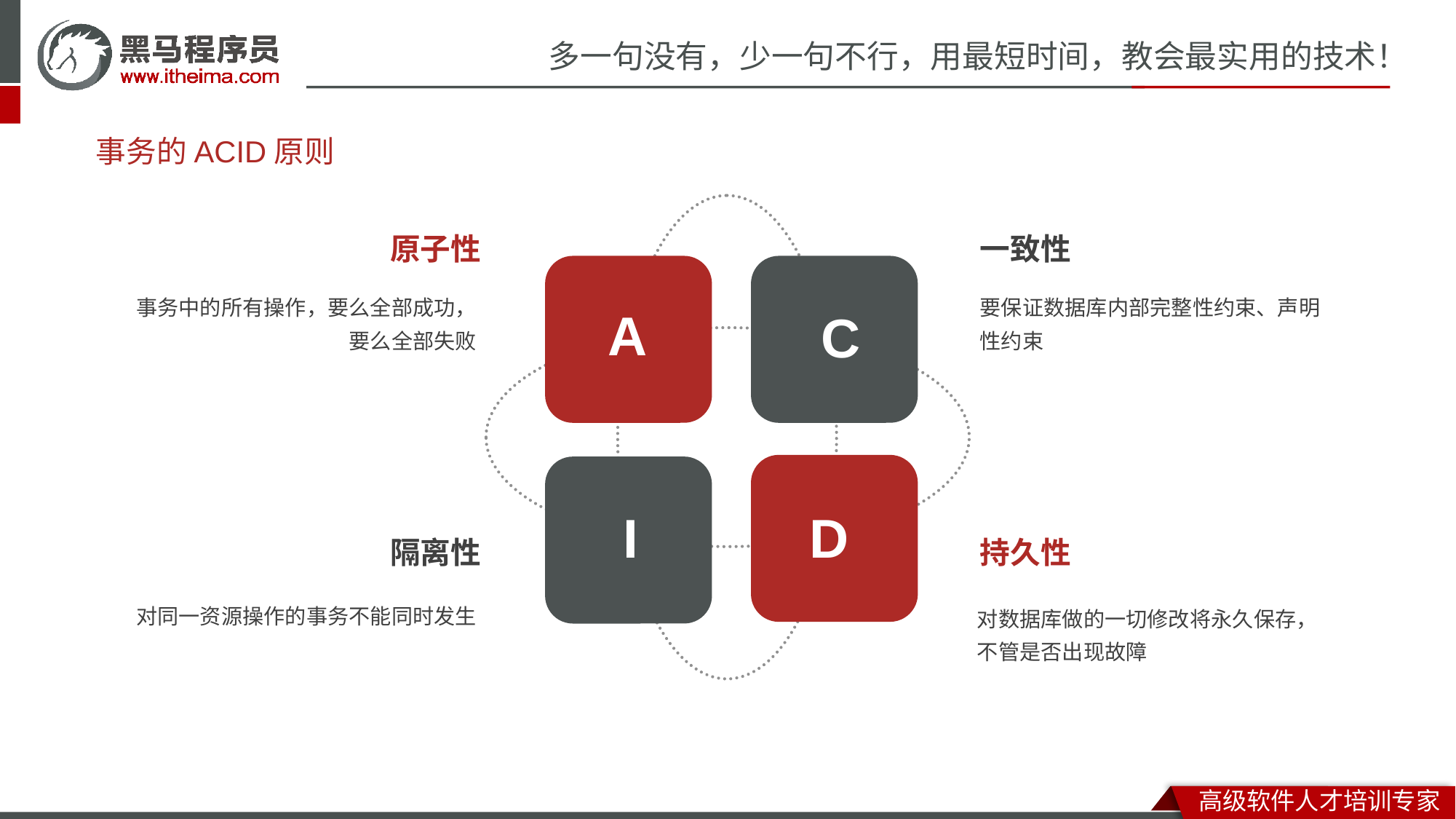

# 事务的ACID原则
原子性
一致性

事务中的所有操作，要么全部成功，要么全部失败
要保证数据库内部完整性约束、声明性约束
A
C

I
D
隔离性
持久性
对同一资源操作的事务不能同时发生
对数据库做的一切修改将永久保存，不管是否出现故障